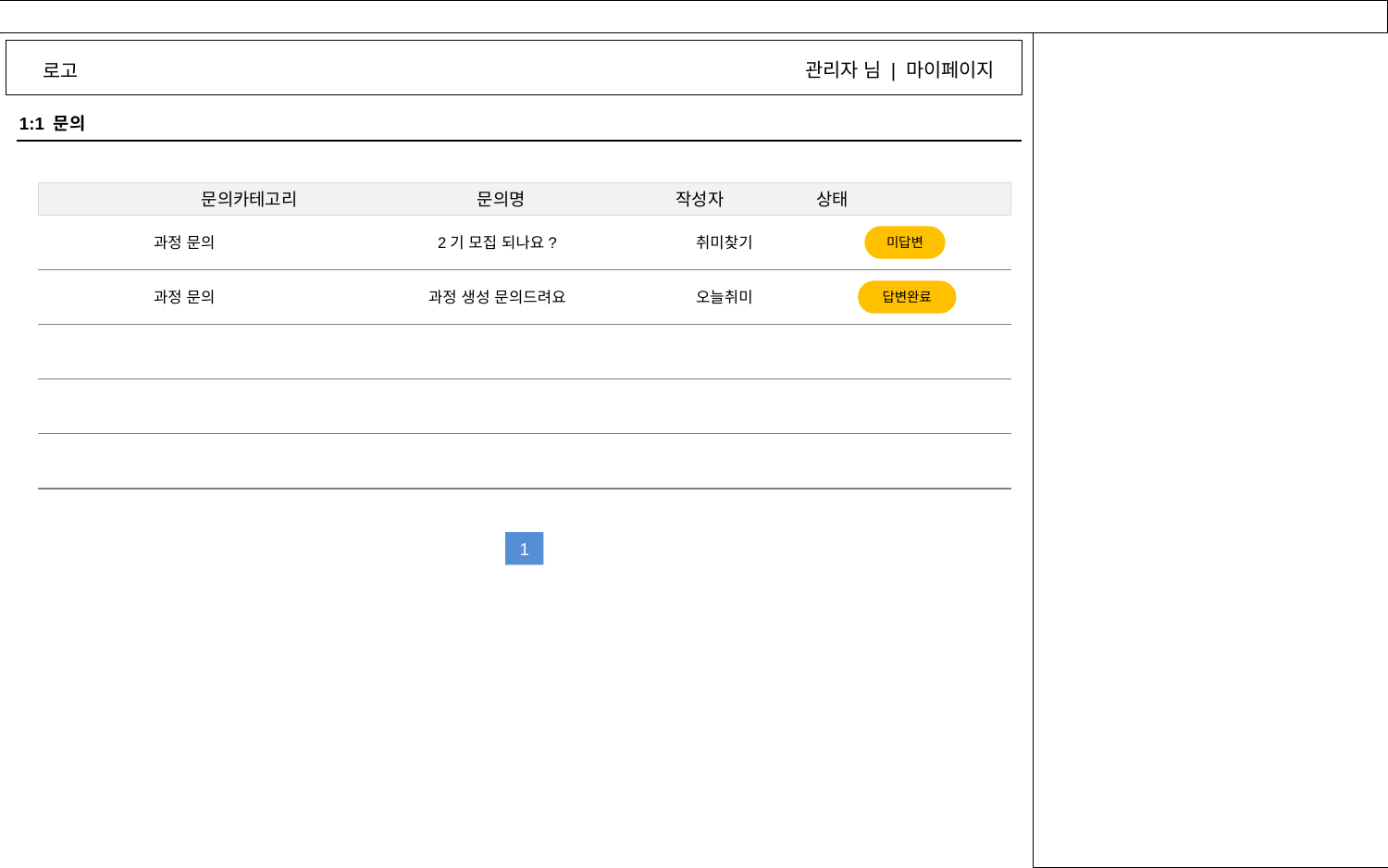

관리자 님 | 마이페이지
로고
1:1 문의
문의카테고리                                     문의명                               작성자                   상태
미답변
과정 문의
2기 모집 되나요?
취미찾기
답변완료
과정 문의
과정 생성 문의드려요
오늘취미
1